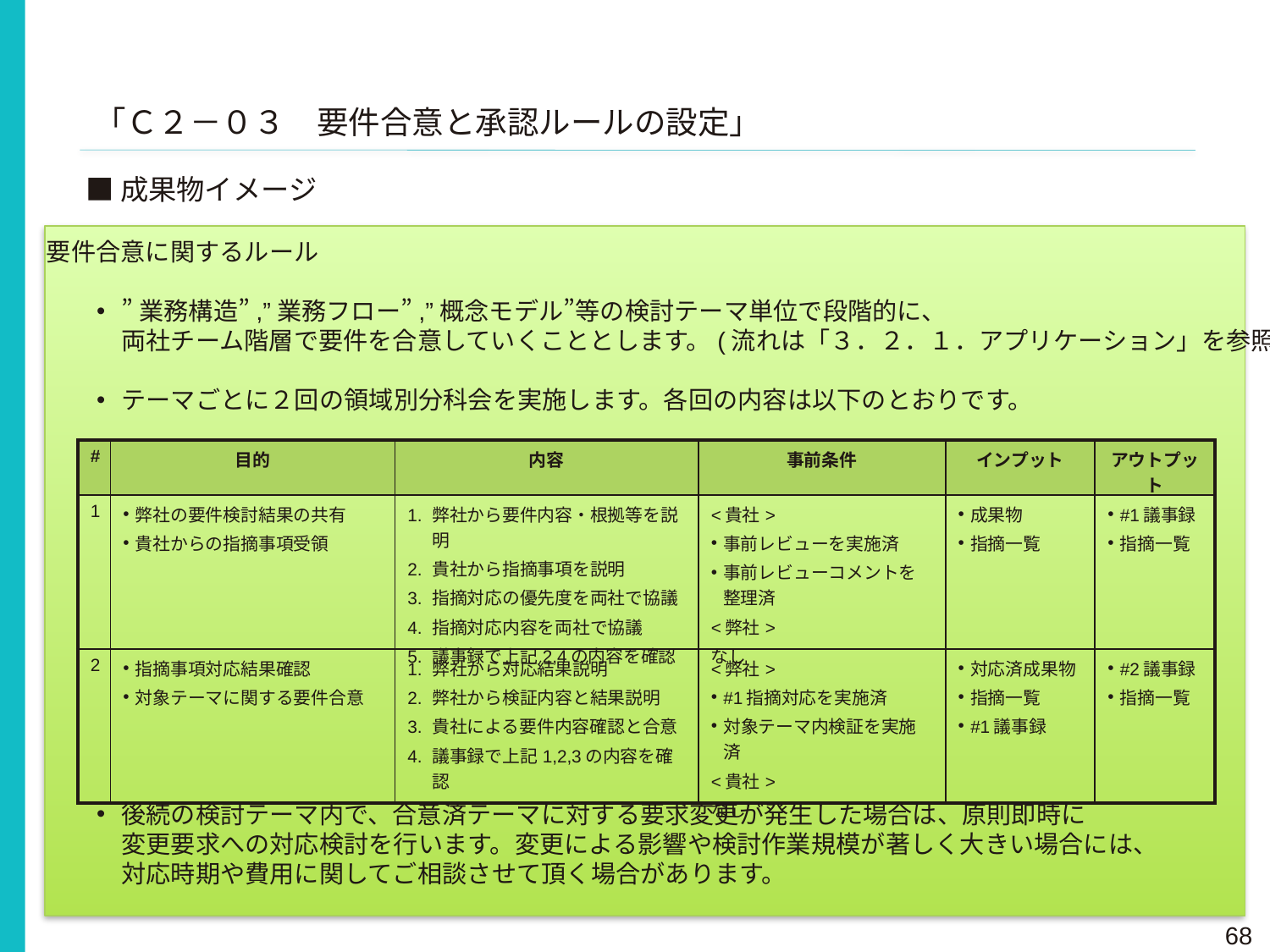

「Ｃ２－０３　要件合意と承認ルールの設定」

■成果物イメージ

　　要件合意に関するルール

”業務構造”,”業務フロー”,”概念モデル”等の検討テーマ単位で段階的に、
両社チーム階層で要件を合意していくこととします。(流れは「３．２．１．アプリケーション」を参照)

テーマごとに２回の領域別分科会を実施します。各回の内容は以下のとおりです。

後続の検討テーマ内で、合意済テーマに対する要求変更が発生した場合は、原則即時に
変更要求への対応検討を行います。変更による影響や検討作業規模が著しく大きい場合には、
対応時期や費用に関してご相談させて頂く場合があります。
| # | 目的 | 内容 | 事前条件 | インプット | アウトプット |
| --- | --- | --- | --- | --- | --- |
| 1 | 弊社の要件検討結果の共有 貴社からの指摘事項受領 | 弊社から要件内容・根拠等を説明 貴社から指摘事項を説明 指摘対応の優先度を両社で協議 指摘対応内容を両社で協議 議事録で上記2,4の内容を確認 | <貴社> 事前レビューを実施済 事前レビューコメントを整理済 <弊社> なし | 成果物 指摘一覧 | #1議事録 指摘一覧 |
| 2 | 指摘事項対応結果確認 対象テーマに関する要件合意 | 弊社から対応結果説明 弊社から検証内容と結果説明 貴社による要件内容確認と合意 議事録で上記1,2,3の内容を確認 | <弊社> #1指摘対応を実施済 対象テーマ内検証を実施済 <貴社> なし | 対応済成果物 指摘一覧 #1議事録 | #2議事録 指摘一覧 |
68